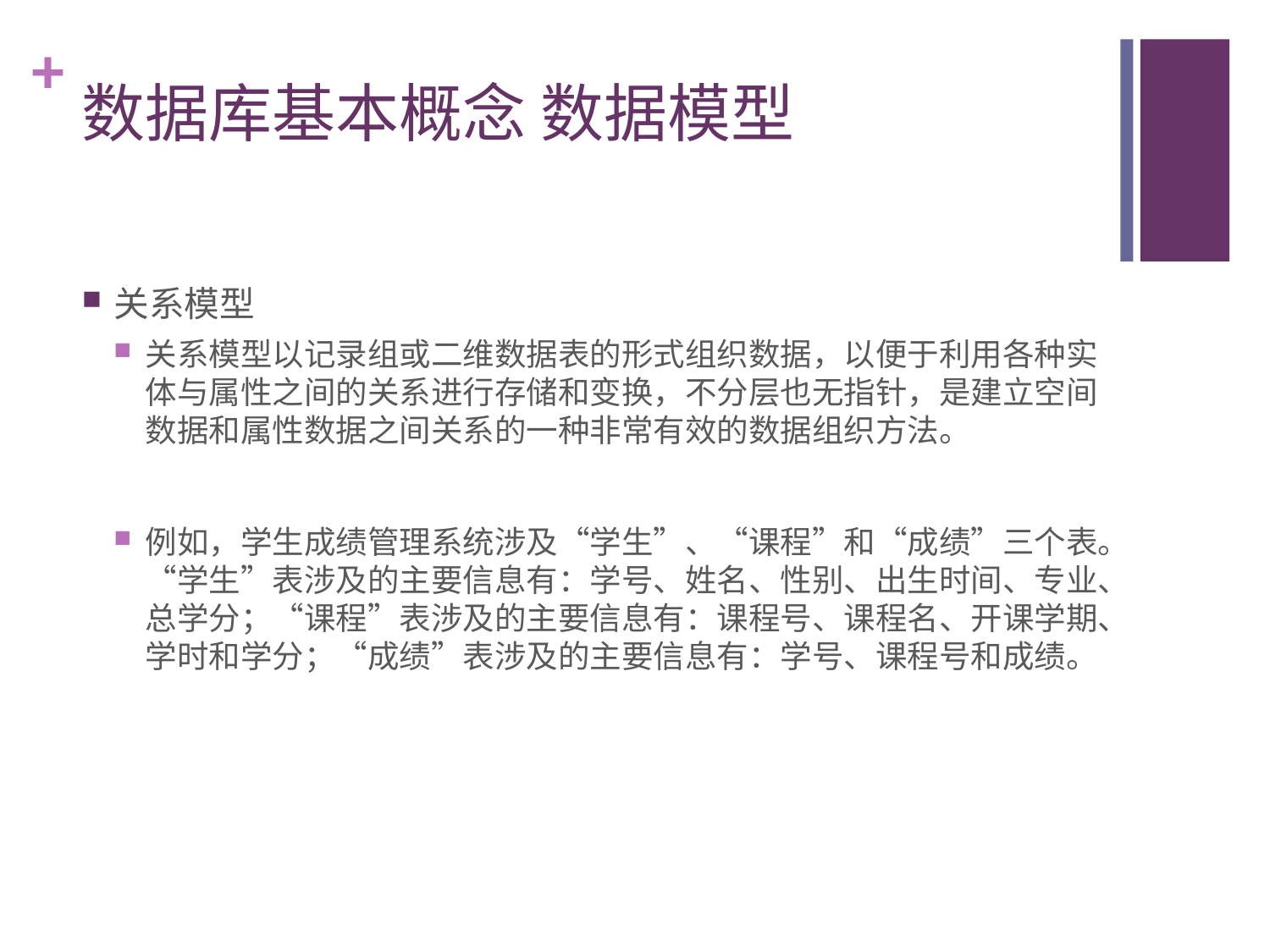

# 数据库基本概念 数据模型
关系模型
关系模型以记录组或二维数据表的形式组织数据，以便于利用各种实体与属性之间的关系进行存储和变换，不分层也无指针，是建立空间数据和属性数据之间关系的一种非常有效的数据组织方法。

例如，学生成绩管理系统涉及“学生”、“课程”和“成绩”三个表。“学生”表涉及的主要信息有：学号、姓名、性别、出生时间、专业、总学分；“课程”表涉及的主要信息有：课程号、课程名、开课学期、学时和学分；“成绩”表涉及的主要信息有：学号、课程号和成绩。